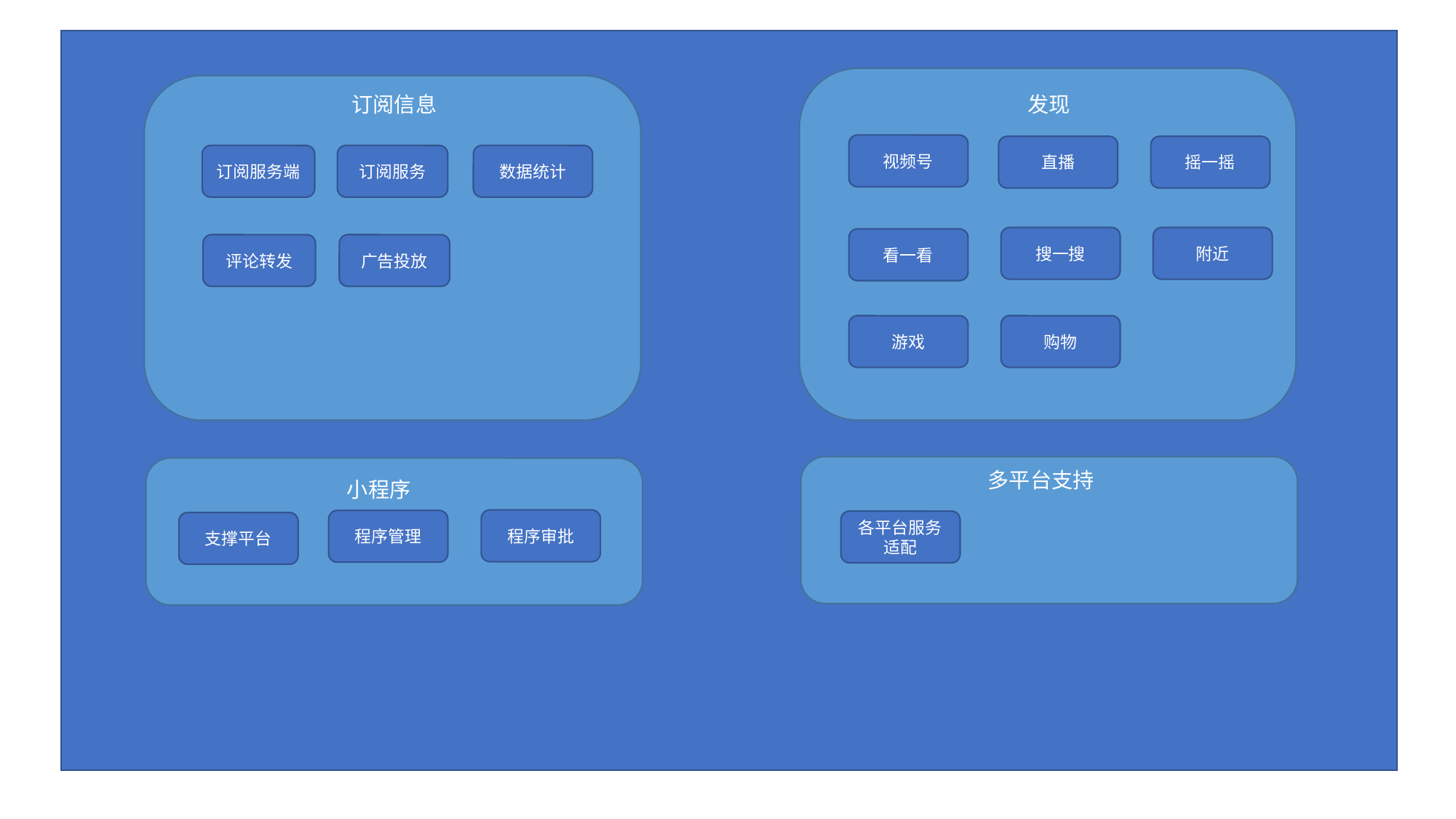

订阅信息
发现
视频号
直播
摇一摇
订阅服务端
订阅服务
数据统计
搜一搜
附近
看一看
评论转发
广告投放
购物
游戏

多平台支持
小程序
程序审批
程序管理
各平台服务适配
支撑平台